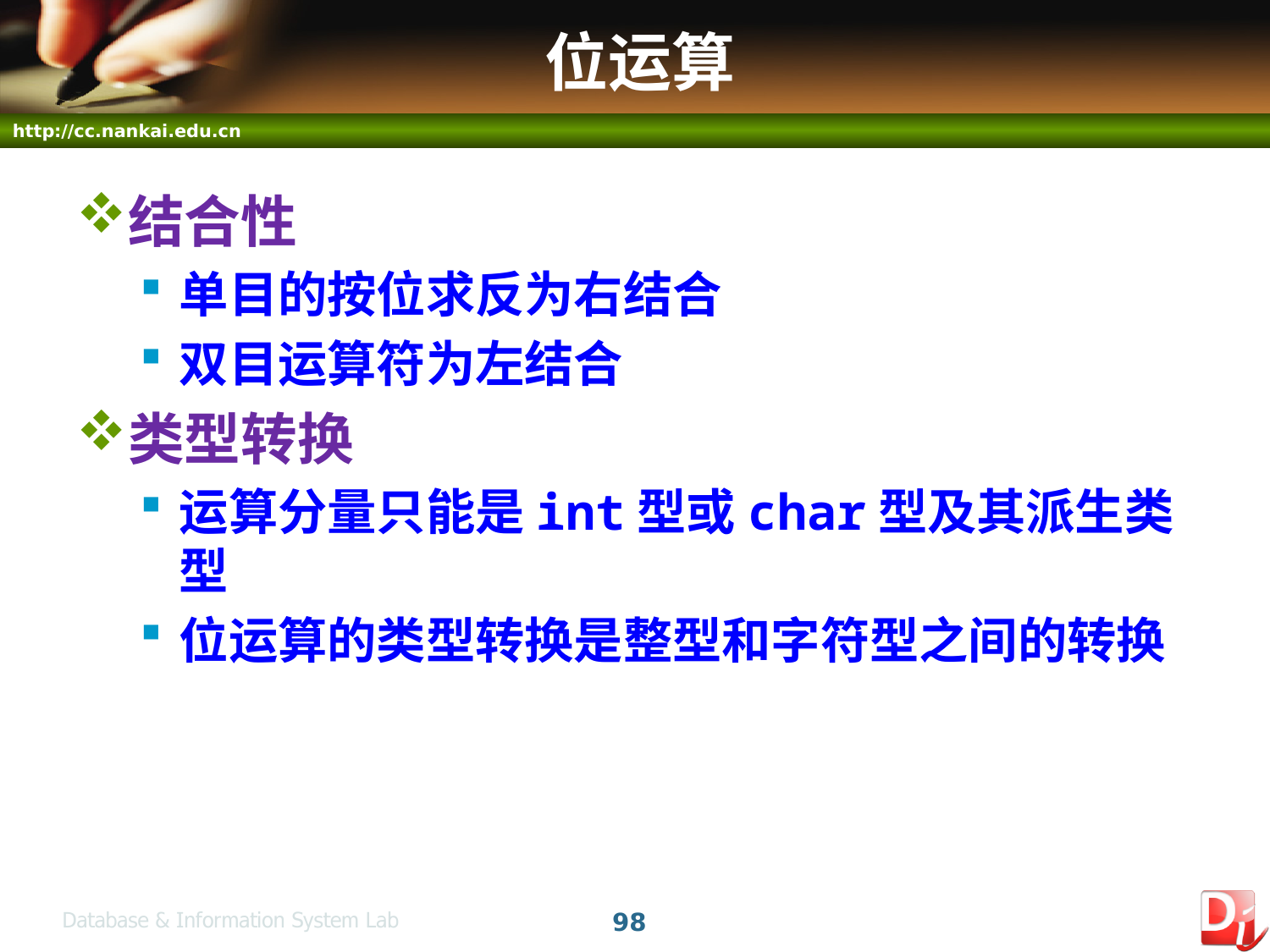

# 位运算
结合性
单目的按位求反为右结合
双目运算符为左结合
类型转换
运算分量只能是int型或char型及其派生类型
位运算的类型转换是整型和字符型之间的转换
98
Database & Information System Lab